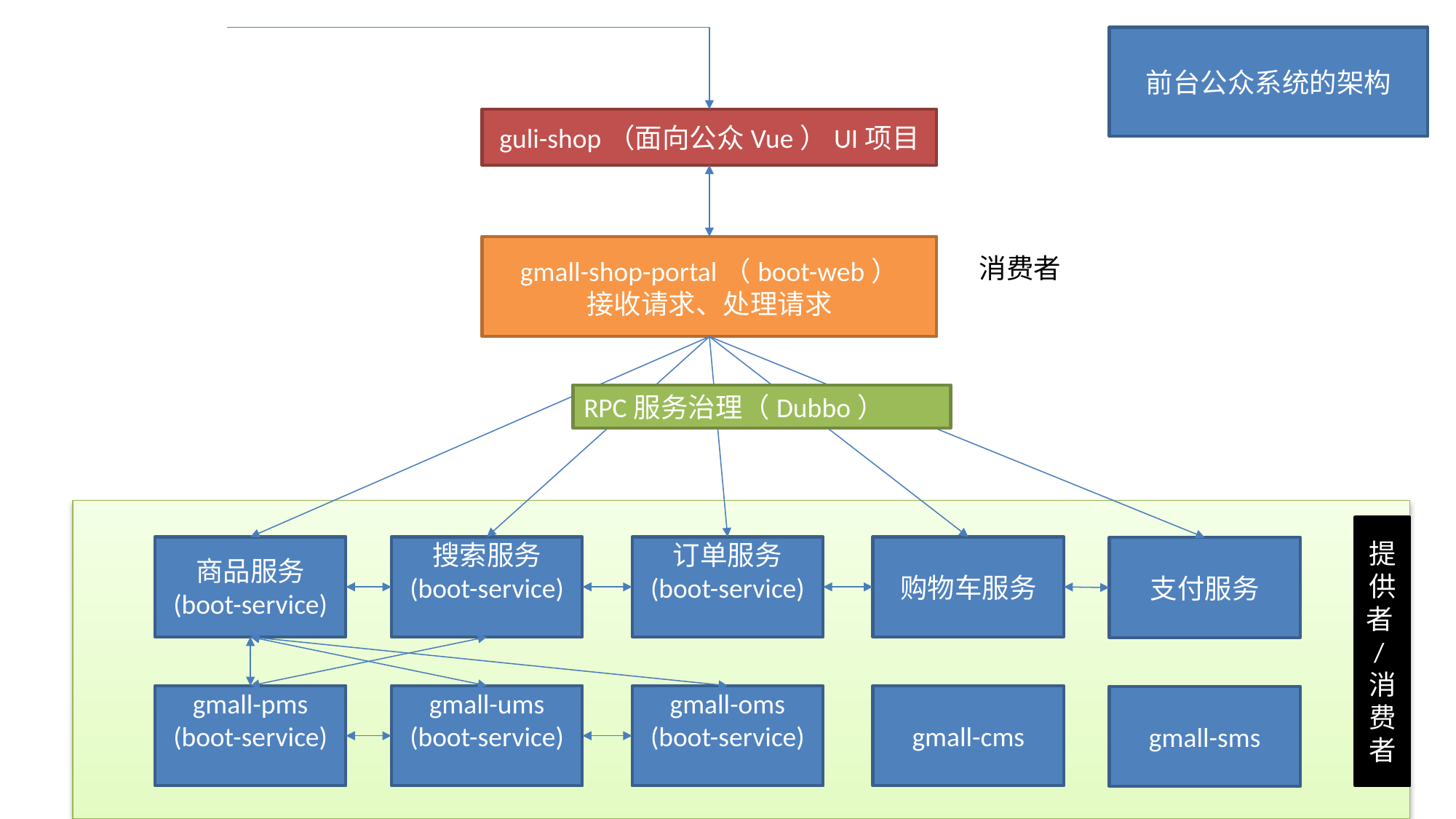

前台公众系统的架构
guli-shop（面向公众Vue）UI项目
gmall-shop-portal（boot-web）
接收请求、处理请求
消费者
RPC服务治理（Dubbo）

提供者/消费者
商品服务
(boot-service)
搜索服务
(boot-service)

订单服务
(boot-service)

购物车服务
支付服务
gmall-pms
(boot-service)

gmall-ums
(boot-service)

gmall-oms
(boot-service)

gmall-cms
gmall-sms